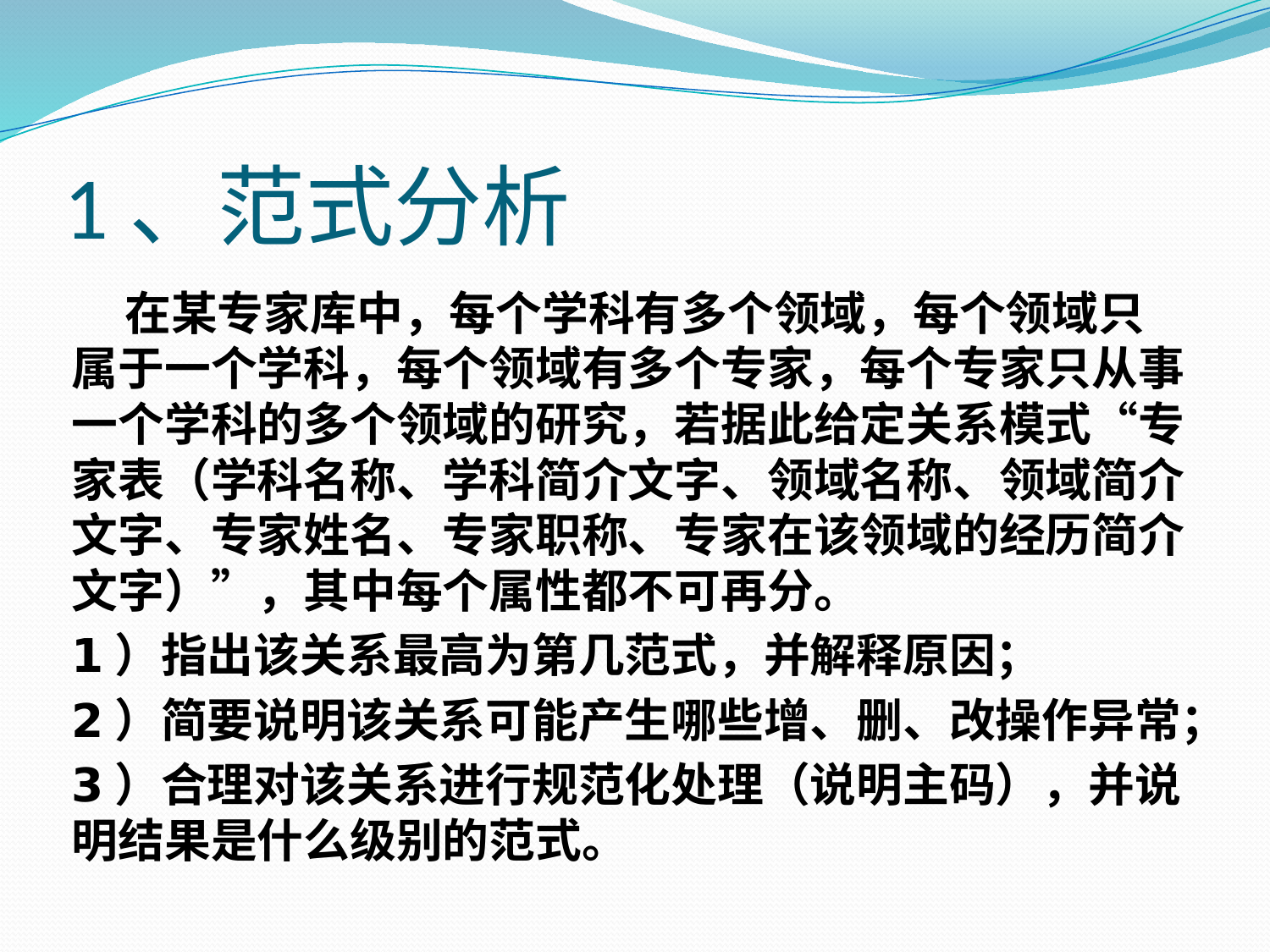

# 1、范式分析
    在某专家库中，每个学科有多个领域，每个领域只属于一个学科，每个领域有多个专家，每个专家只从事一个学科的多个领域的研究，若据此给定关系模式“专家表（学科名称、学科简介文字、领域名称、领域简介文字、专家姓名、专家职称、专家在该领域的经历简介文字）”，其中每个属性都不可再分。
1）指出该关系最高为第几范式，并解释原因；
2）简要说明该关系可能产生哪些增、删、改操作异常；
3）合理对该关系进行规范化处理（说明主码），并说明结果是什么级别的范式。